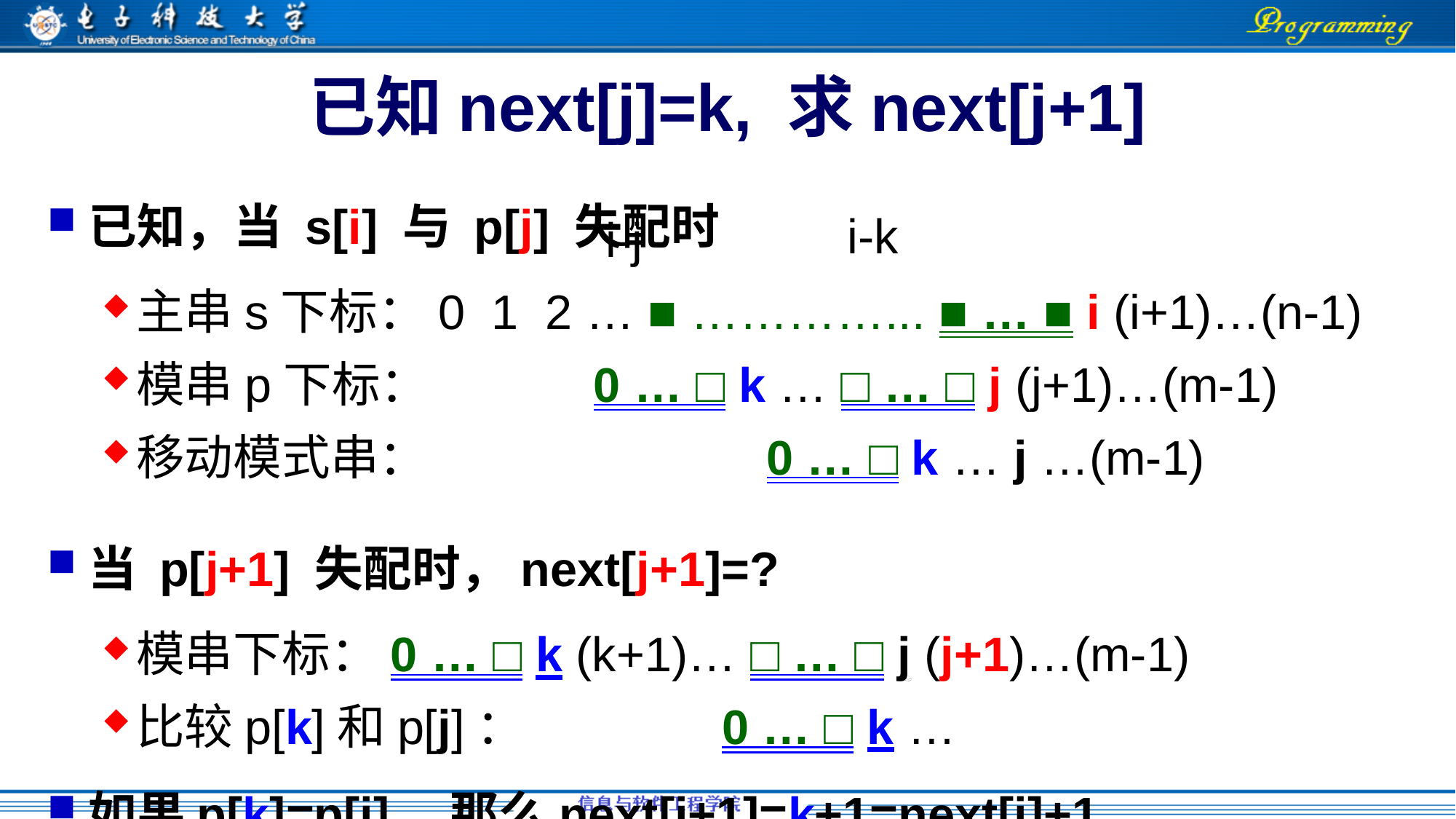

# 已知next[j]=k, 求next[j+1]
已知，当 s[i] 与 p[j] 失配时
主串s下标：0  1  2 … ■ …………... ■ … ■ i (i+1)…(n-1)
模串p下标：              0 … □ k … □ … □ j (j+1)…(m-1)
移动模式串：                              0 … □ k … j …(m-1)
当 p[j+1] 失配时，next[j+1]=?
模串下标：0 … □ k (k+1)… □ … □ j (j+1)…(m-1)
比较p[k]和p[j]：                 0 … □ k …
如果p[k]=p[j]，那么next[j+1]=k+1=next[j]+1。
i-k
i-j